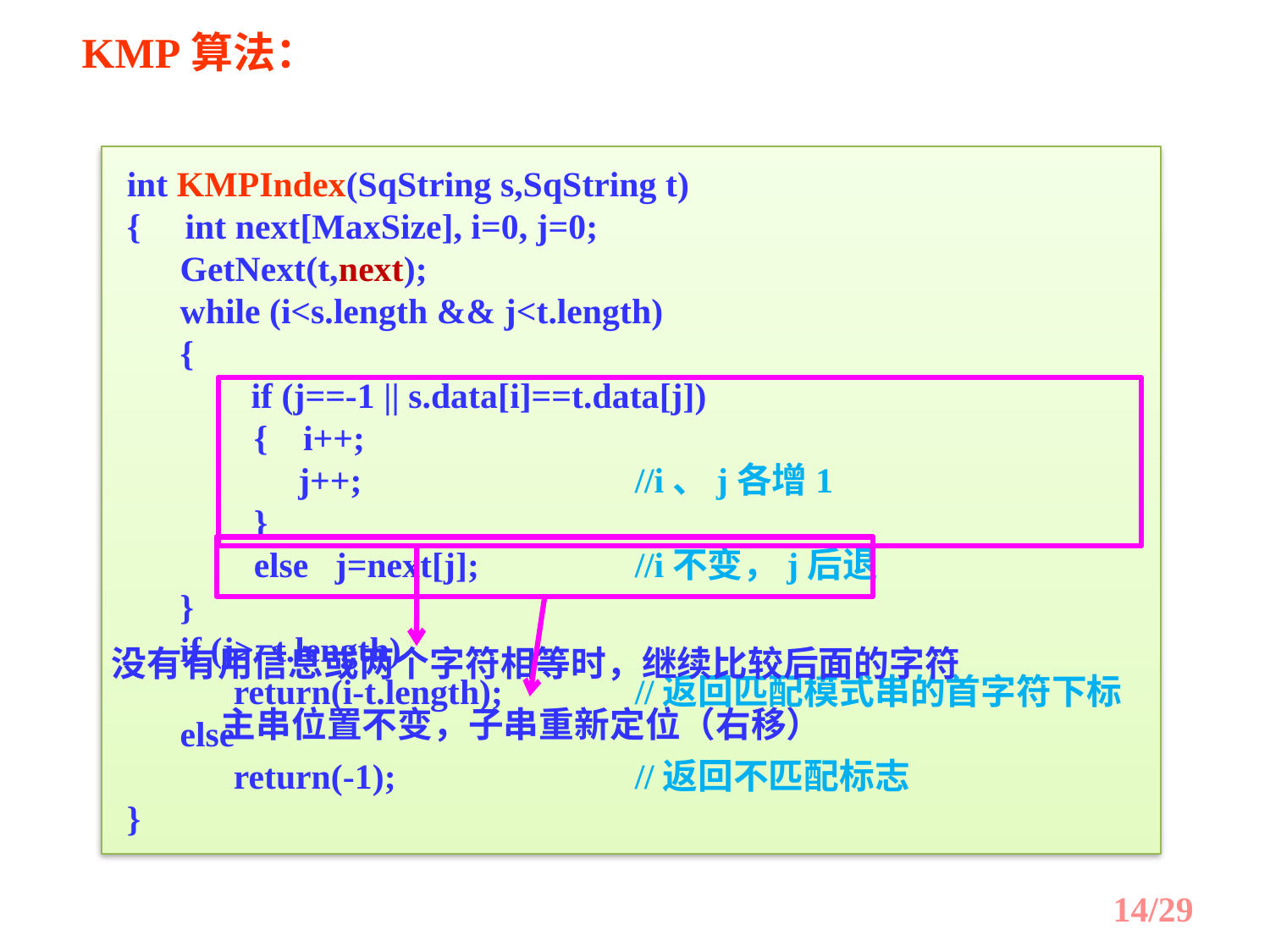

KMP算法：
int KMPIndex(SqString s,SqString t)
{     int next[MaxSize], i=0, j=0;
      GetNext(t,next);
      while (i<s.length && j<t.length)
      {
              if (j==-1 || s.data[i]==t.data[j])
	{    i++;
	     j++;			//i、j各增1
	}
	else   j=next[j]; 		//i不变，j后退
      }
      if (j>=t.length)
            return(i-t.length);		//返回匹配模式串的首字符下标
      else
            return(-1);		//返回不匹配标志
}

没有有用信息或两个字符相等时，继续比较后面的字符

主串位置不变，子串重新定位（右移）
14/29